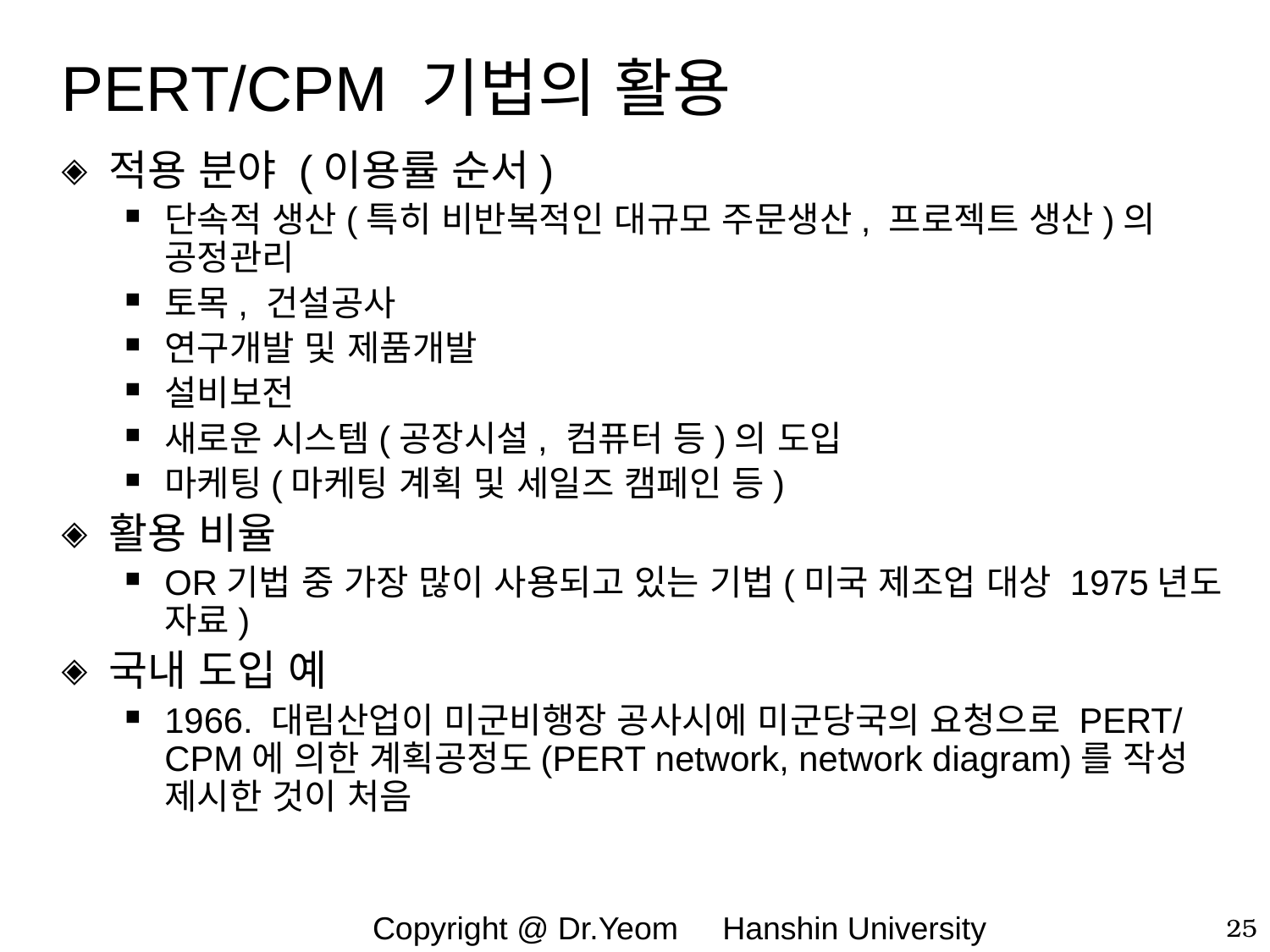

# PERT/CPM 기법의 활용
적용 분야 (이용률 순서)
단속적 생산(특히 비반복적인 대규모 주문생산, 프로젝트 생산)의 공정관리
토목, 건설공사
연구개발 및 제품개발
설비보전
새로운 시스템(공장시설, 컴퓨터 등)의 도입
마케팅(마케팅 계획 및 세일즈 캠페인 등)
활용 비율
OR기법 중 가장 많이 사용되고 있는 기법(미국 제조업 대상 1975년도 자료)
국내 도입 예
1966. 대림산업이 미군비행장 공사시에 미군당국의 요청으로 PERT/CPM에 의한 계획공정도(PERT network, network diagram)를 작성 제시한 것이 처음
25